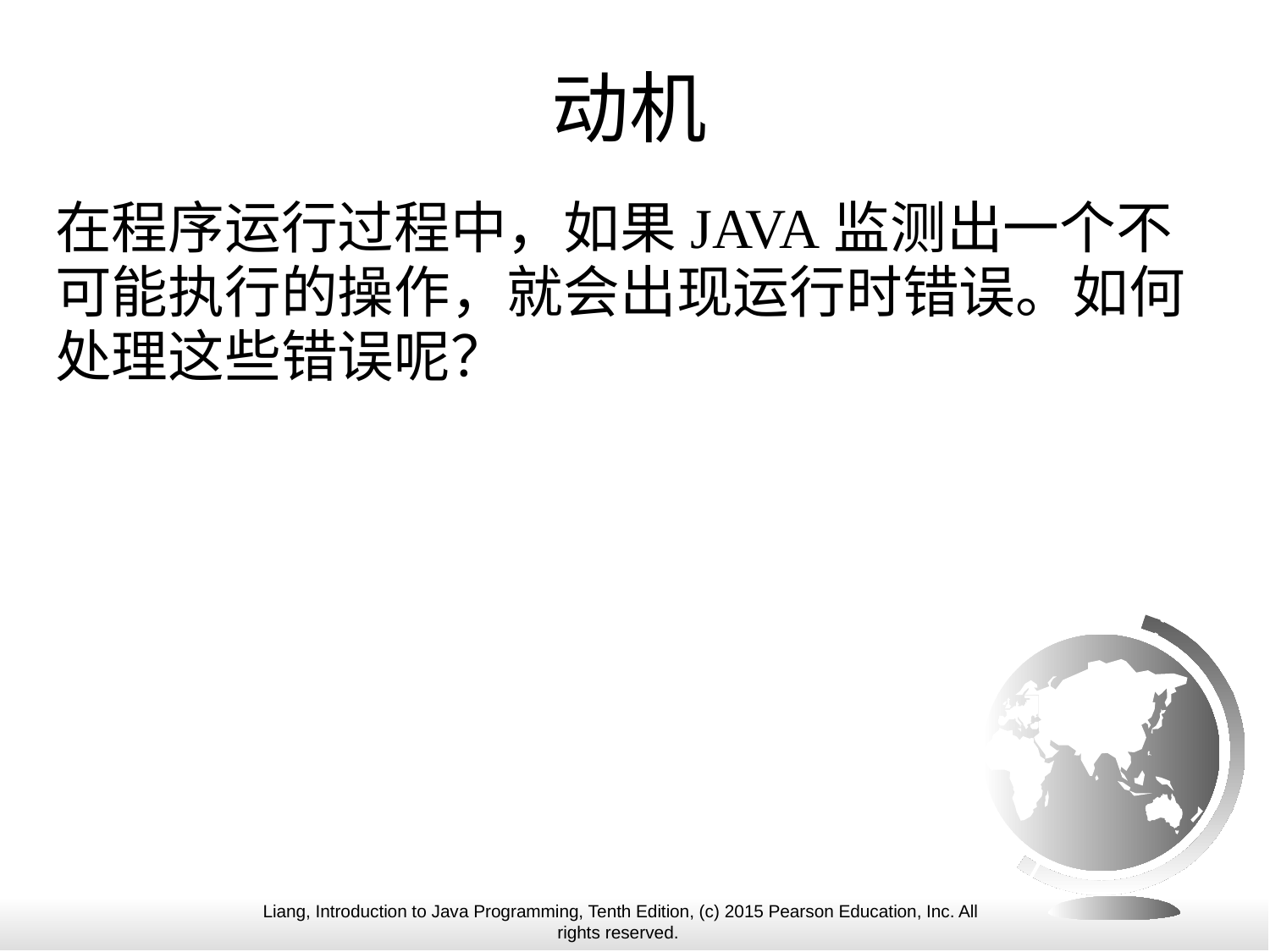

# 动机

在程序运行过程中，如果JAVA监测出一个不可能执行的操作，就会出现运行时错误。如何处理这些错误呢？

2